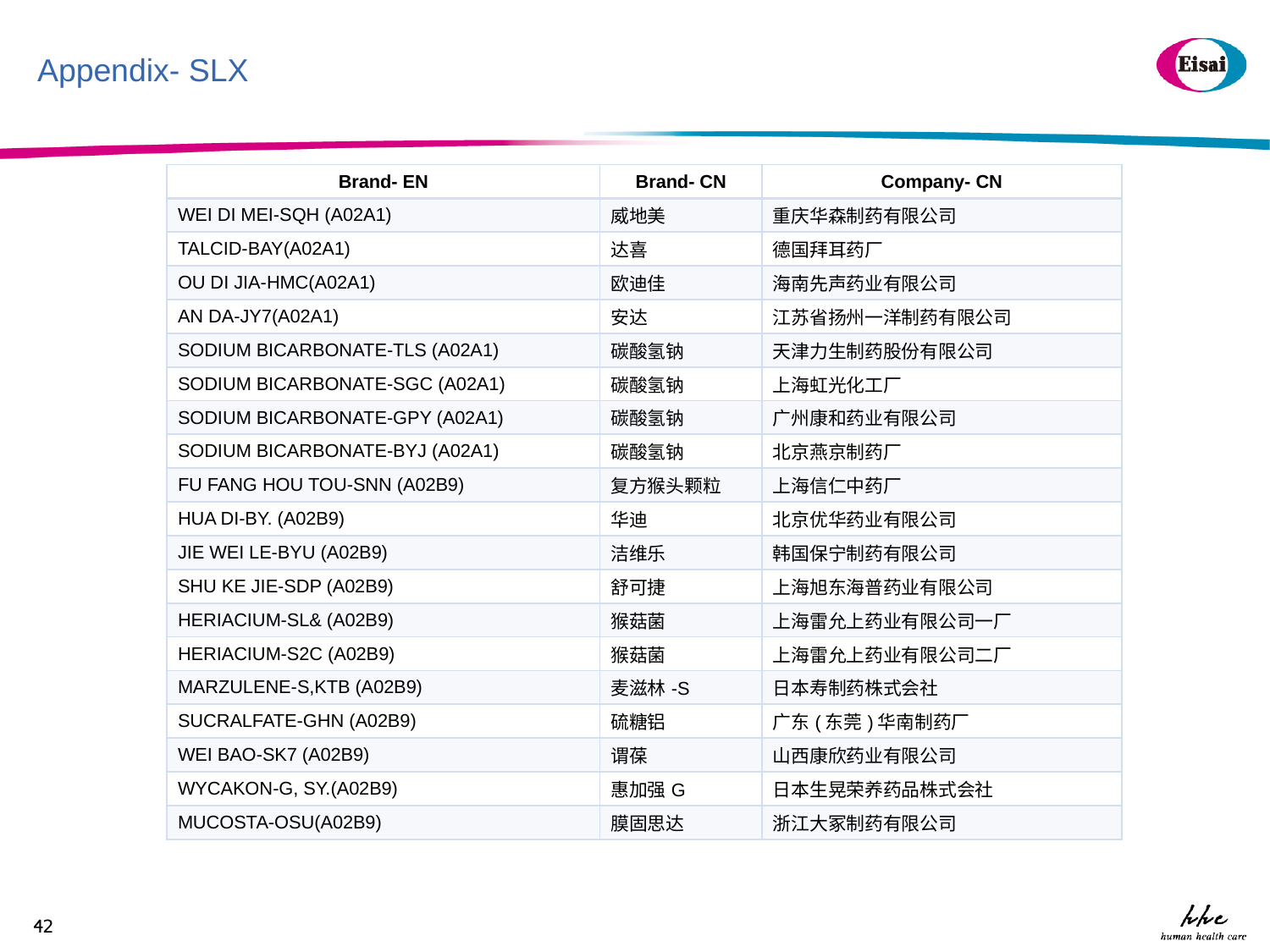

# Appendix- SLX
| Brand- EN | Brand- CN | Company- CN |
| --- | --- | --- |
| WEI DI MEI-SQH (A02A1) | 威地美 | 重庆华森制药有限公司 |
| TALCID-BAY(A02A1) | 达喜 | 德国拜耳药厂 |
| OU DI JIA-HMC(A02A1) | 欧迪佳 | 海南先声药业有限公司 |
| AN DA-JY7(A02A1) | 安达 | 江苏省扬州一洋制药有限公司 |
| SODIUM BICARBONATE-TLS (A02A1) | 碳酸氢钠 | 天津力生制药股份有限公司 |
| SODIUM BICARBONATE-SGC (A02A1) | 碳酸氢钠 | 上海虹光化工厂 |
| SODIUM BICARBONATE-GPY (A02A1) | 碳酸氢钠 | 广州康和药业有限公司 |
| SODIUM BICARBONATE-BYJ (A02A1) | 碳酸氢钠 | 北京燕京制药厂 |
| FU FANG HOU TOU-SNN (A02B9) | 复方猴头颗粒 | 上海信仁中药厂 |
| HUA DI-BY. (A02B9) | 华迪 | 北京优华药业有限公司 |
| JIE WEI LE-BYU (A02B9) | 洁维乐 | 韩国保宁制药有限公司 |
| SHU KE JIE-SDP (A02B9) | 舒可捷 | 上海旭东海普药业有限公司 |
| HERIACIUM-SL& (A02B9) | 猴菇菌 | 上海雷允上药业有限公司一厂 |
| HERIACIUM-S2C (A02B9) | 猴菇菌 | 上海雷允上药业有限公司二厂 |
| MARZULENE-S,KTB (A02B9) | 麦滋林-S | 日本寿制药株式会社 |
| SUCRALFATE-GHN (A02B9) | 硫糖铝 | 广东(东莞)华南制药厂 |
| WEI BAO-SK7 (A02B9) | 谓葆 | 山西康欣药业有限公司 |
| WYCAKON-G, SY.(A02B9) | 惠加强G | 日本生晃荣养药品株式会社 |
| MUCOSTA-OSU(A02B9) | 膜固思达 | 浙江大冢制药有限公司 |
42